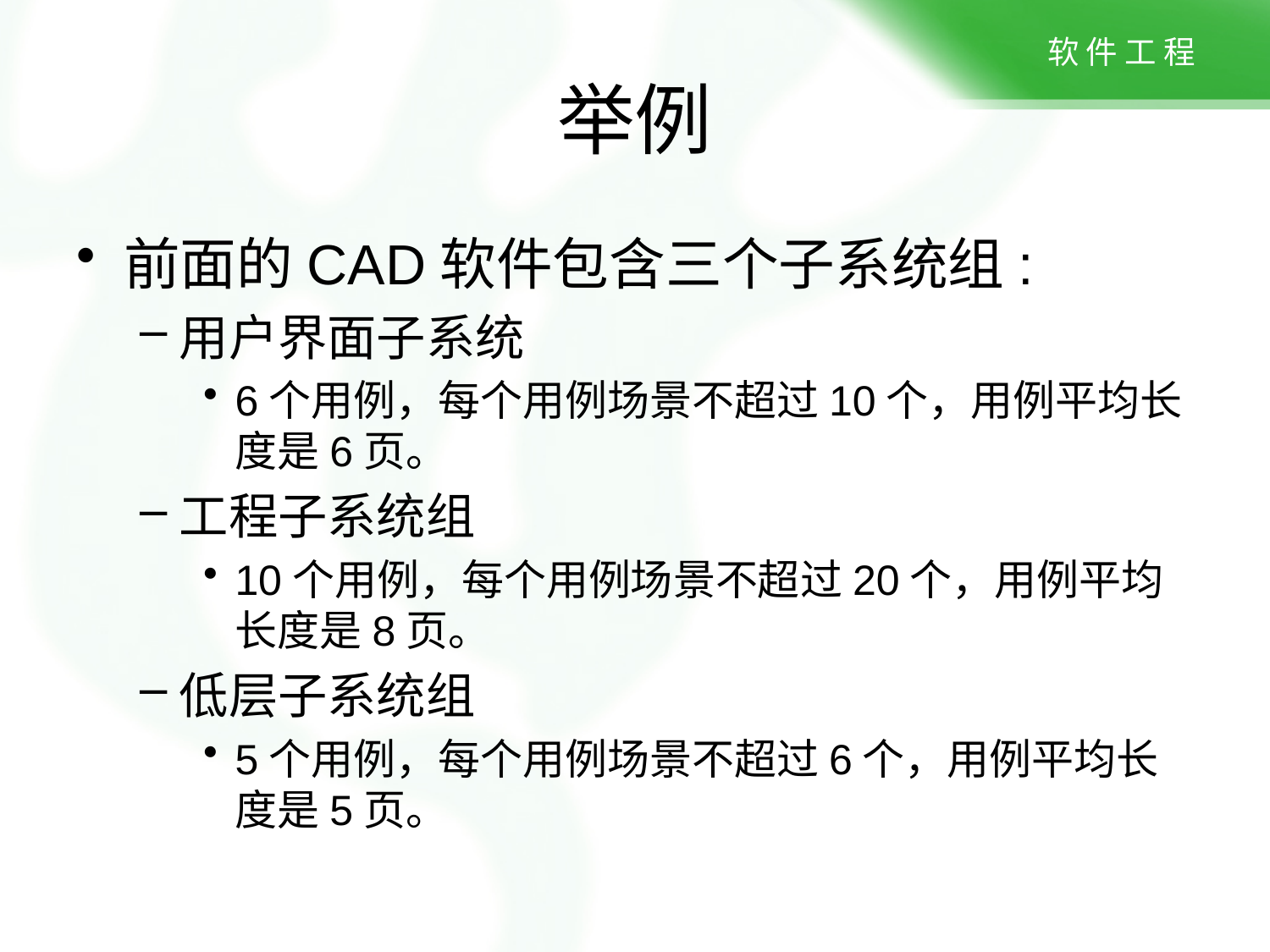

# 举例
前面的CAD软件包含三个子系统组:
用户界面子系统
6个用例，每个用例场景不超过10个，用例平均长度是6页。
工程子系统组
10个用例，每个用例场景不超过20个，用例平均长度是8页。
低层子系统组
5个用例，每个用例场景不超过6个，用例平均长度是5页。